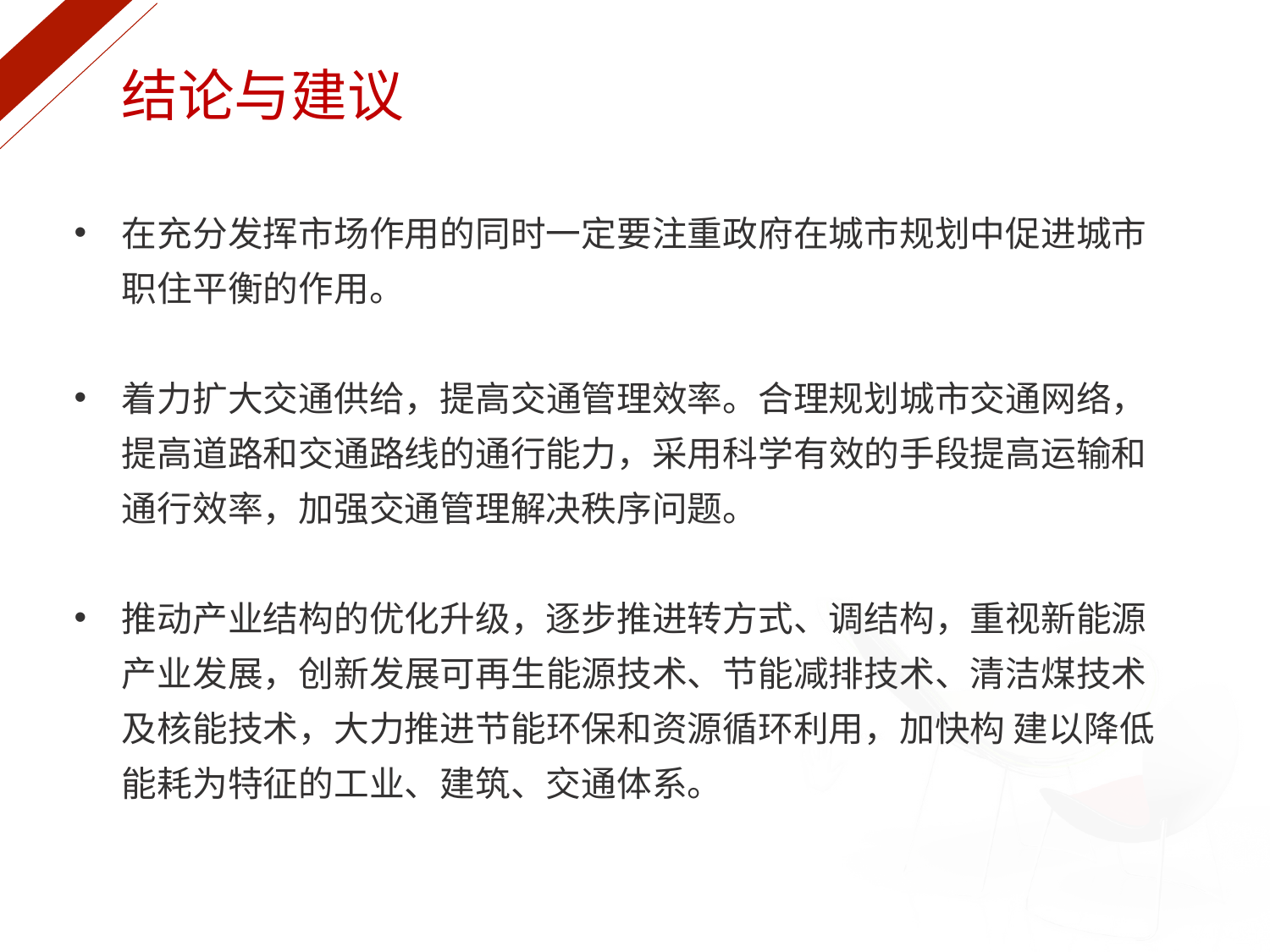

结论与建议

在充分发挥市场作用的同时一定要注重政府在城市规划中促进城市职住平衡的作用。

着力扩大交通供给，提高交通管理效率。合理规划城市交通网络，提高道路和交通路线的通行能力，采用科学有效的手段提高运输和通行效率，加强交通管理解决秩序问题。

推动产业结构的优化升级，逐步推进转方式、调结构，重视新能源产业发展，创新发展可再生能源技术、节能减排技术、清洁煤技术及核能技术，大力推进节能环保和资源循环利用，加快构 建以降低能耗为特征的工业、建筑、交通体系。